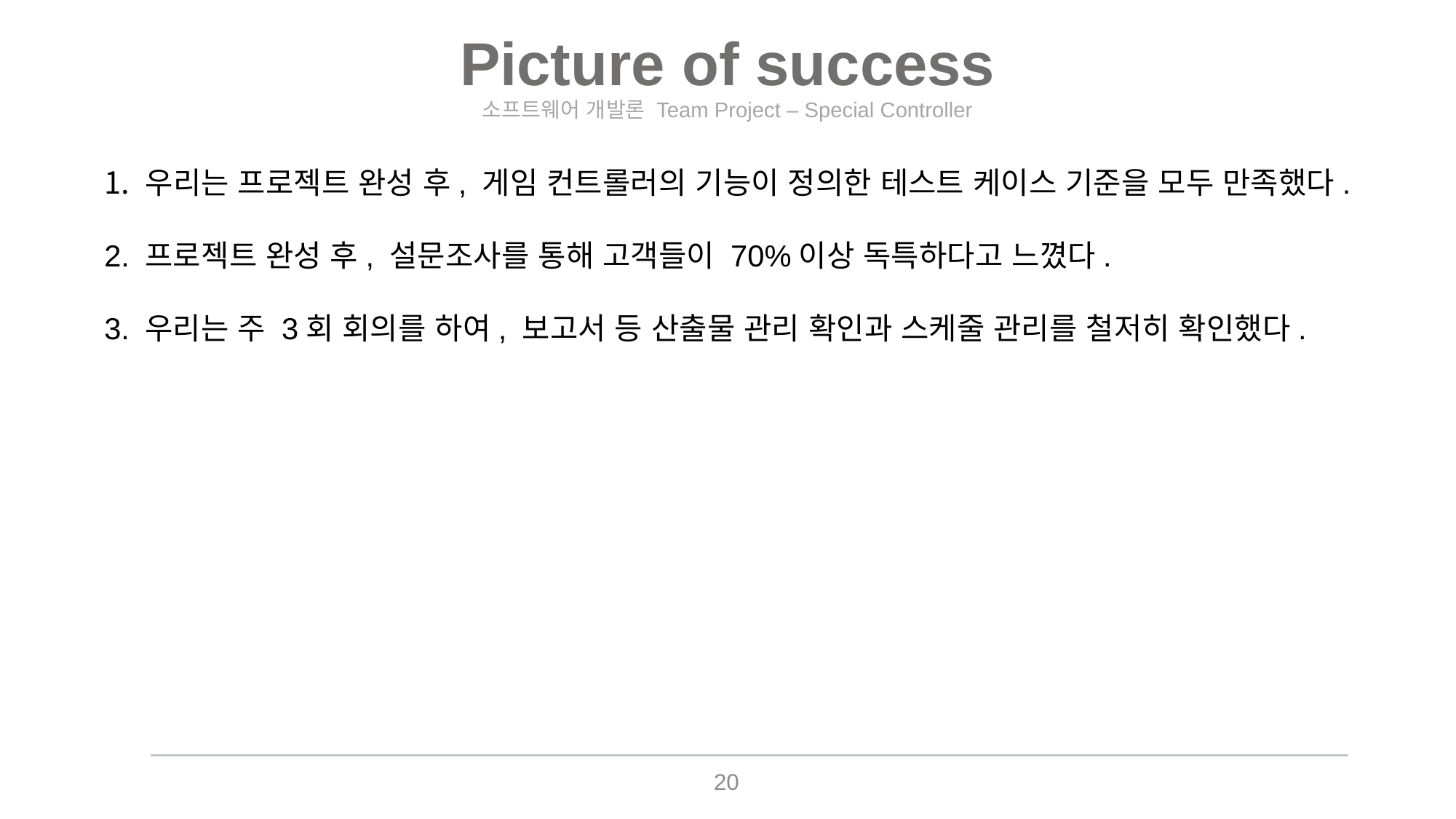

Picture of success
소프트웨어 개발론 Team Project – Special Controller
우리는 프로젝트 완성 후, 게임 컨트롤러의 기능이 정의한 테스트 케이스 기준을 모두 만족했다.

2. 프로젝트 완성 후, 설문조사를 통해 고객들이 70%이상 독특하다고 느꼈다.

3. 우리는 주 3회 회의를 하여, 보고서 등 산출물 관리 확인과 스케줄 관리를 철저히 확인했다.

20